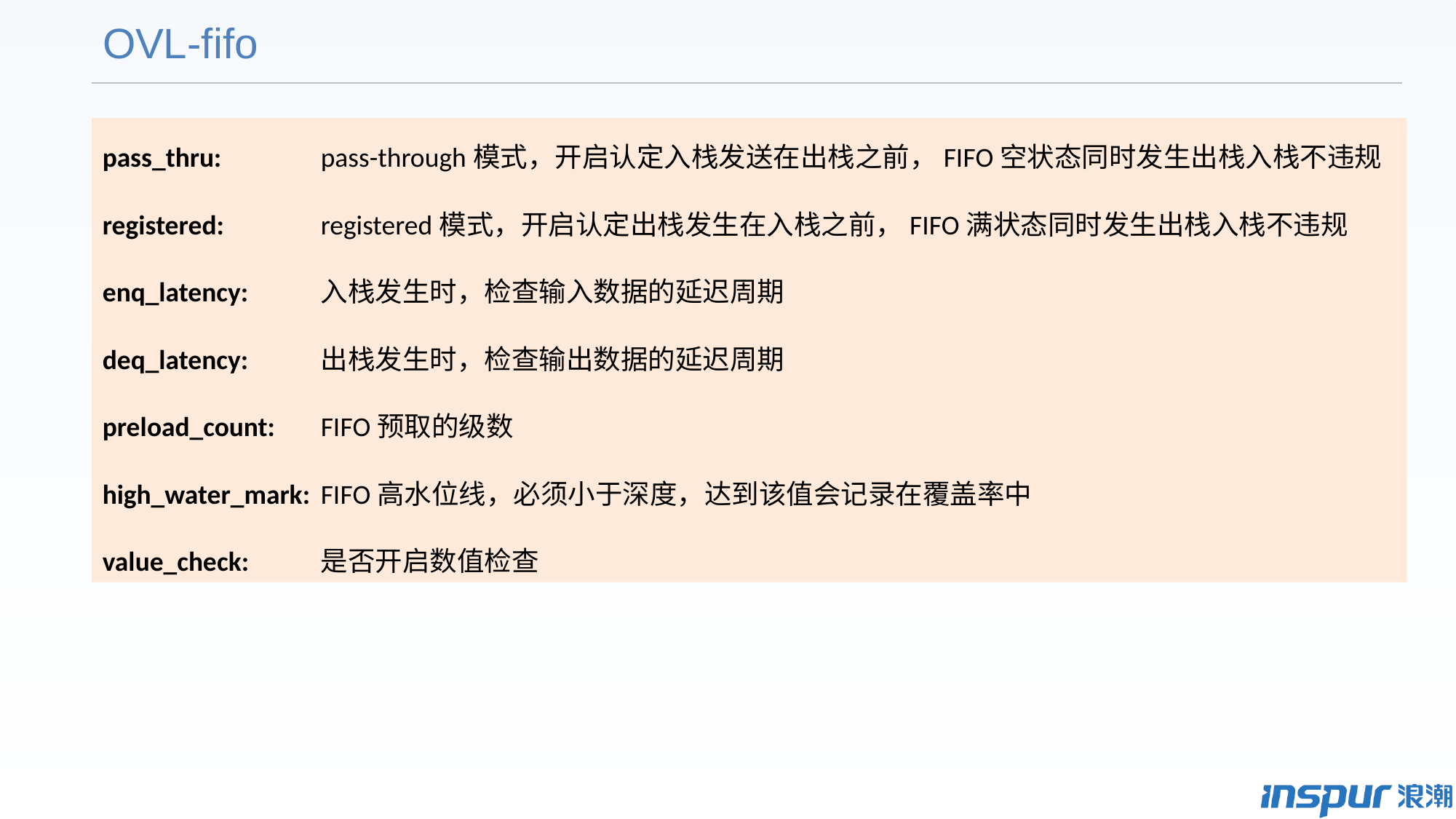

# OVL-fifo
pass_thru: 	pass-through模式，开启认定入栈发送在出栈之前，FIFO空状态同时发生出栈入栈不违规
registered: 	registered模式，开启认定出栈发生在入栈之前，FIFO满状态同时发生出栈入栈不违规
enq_latency: 	入栈发生时，检查输入数据的延迟周期
deq_latency: 	出栈发生时，检查输出数据的延迟周期
preload_count: 	FIFO预取的级数
high_water_mark: 	FIFO高水位线，必须小于深度，达到该值会记录在覆盖率中
value_check: 	是否开启数值检查